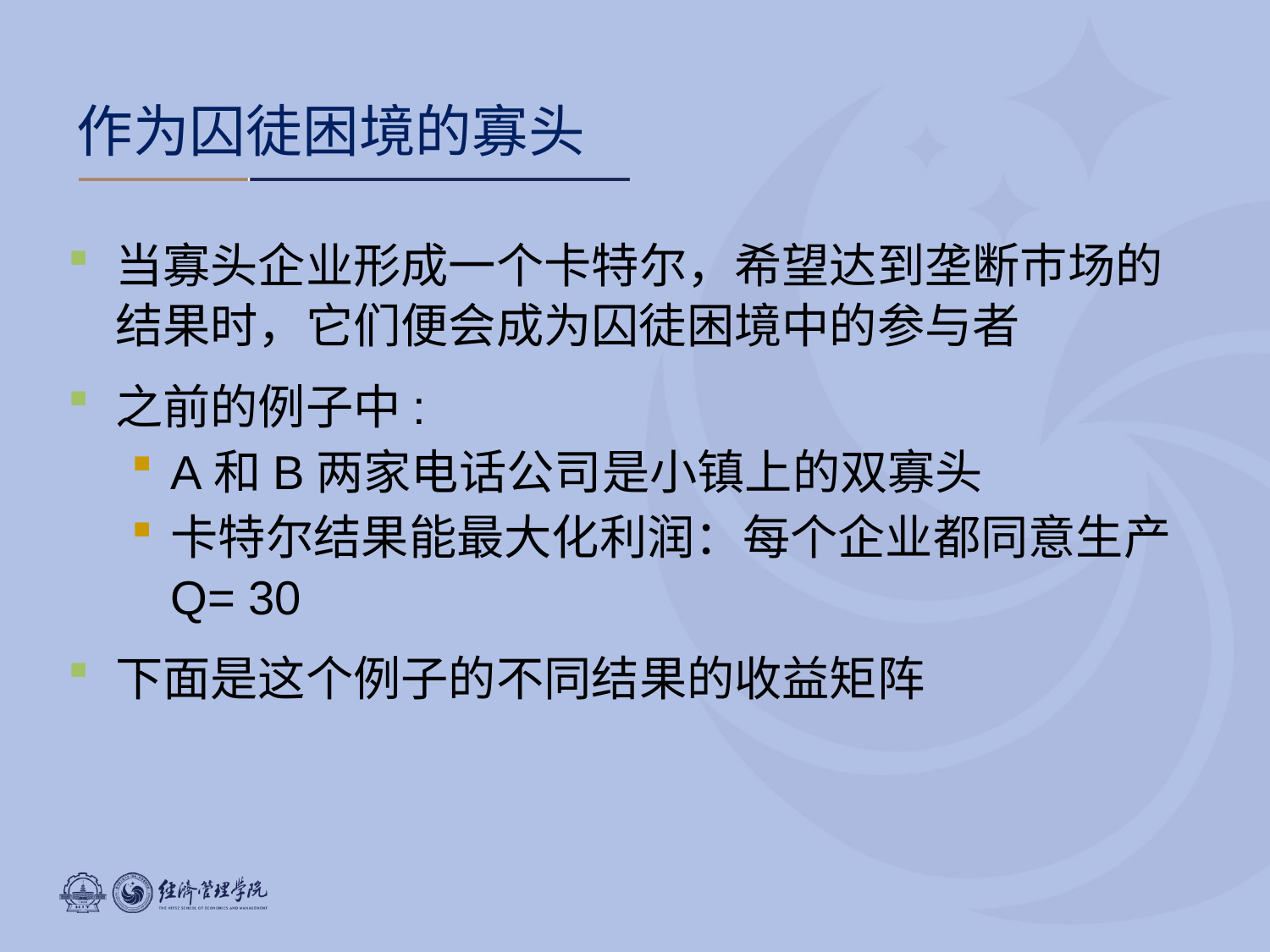

作为囚徒困境的寡头
当寡头企业形成一个卡特尔，希望达到垄断巿场的结果时，它们便会成为囚徒困境中的参与者
之前的例子中:
A和B两家电话公司是小镇上的双寡头
卡特尔结果能最大化利润：每个企业都同意生产Q= 30
下面是这个例子的不同结果的收益矩阵